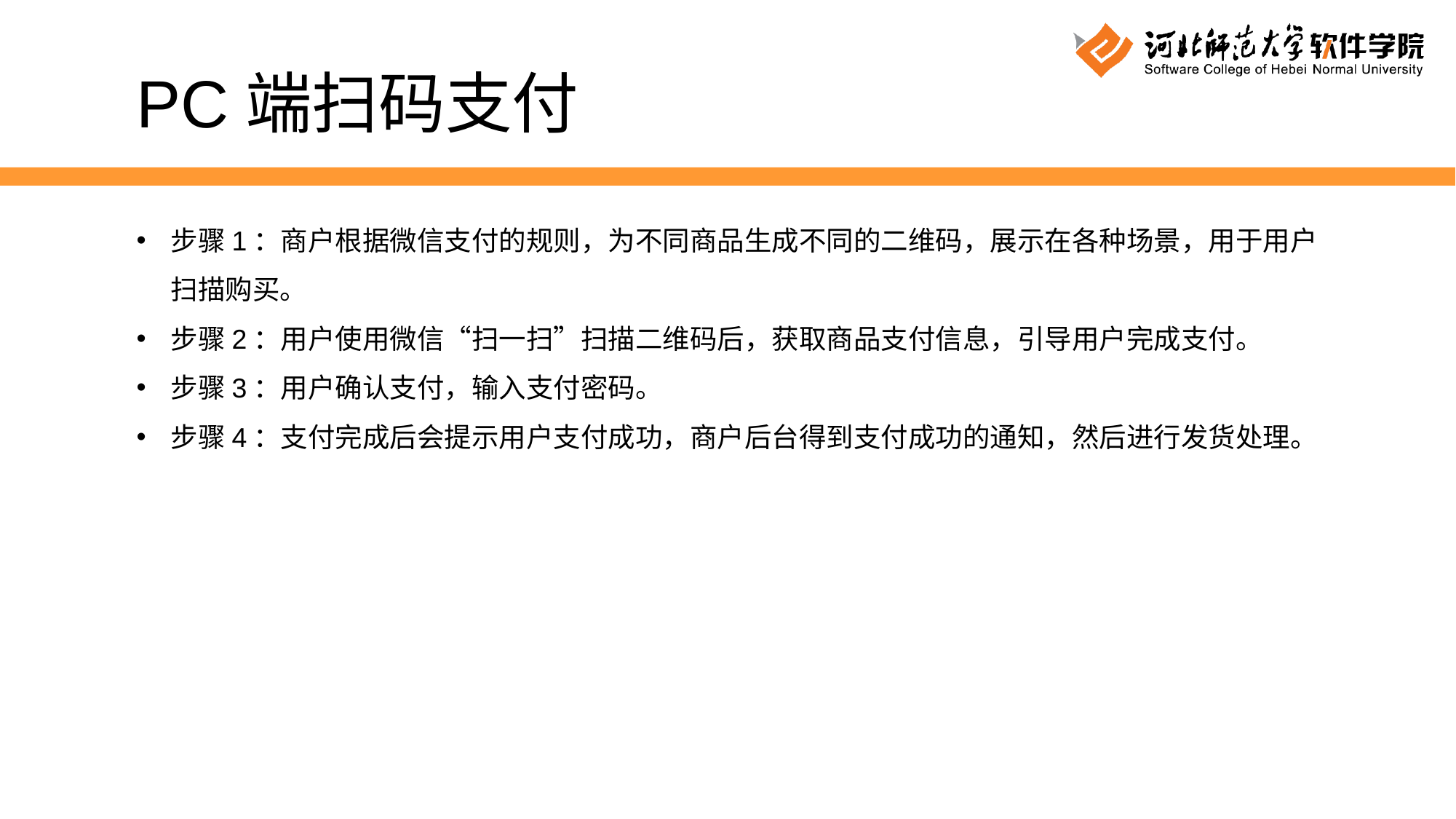

PC端扫码支付
步骤1：商户根据微信支付的规则，为不同商品生成不同的二维码，展示在各种场景，用于用户扫描购买。
步骤2：用户使用微信“扫一扫”扫描二维码后，获取商品支付信息，引导用户完成支付。
步骤3：用户确认支付，输入支付密码。
步骤4：支付完成后会提示用户支付成功，商户后台得到支付成功的通知，然后进行发货处理。